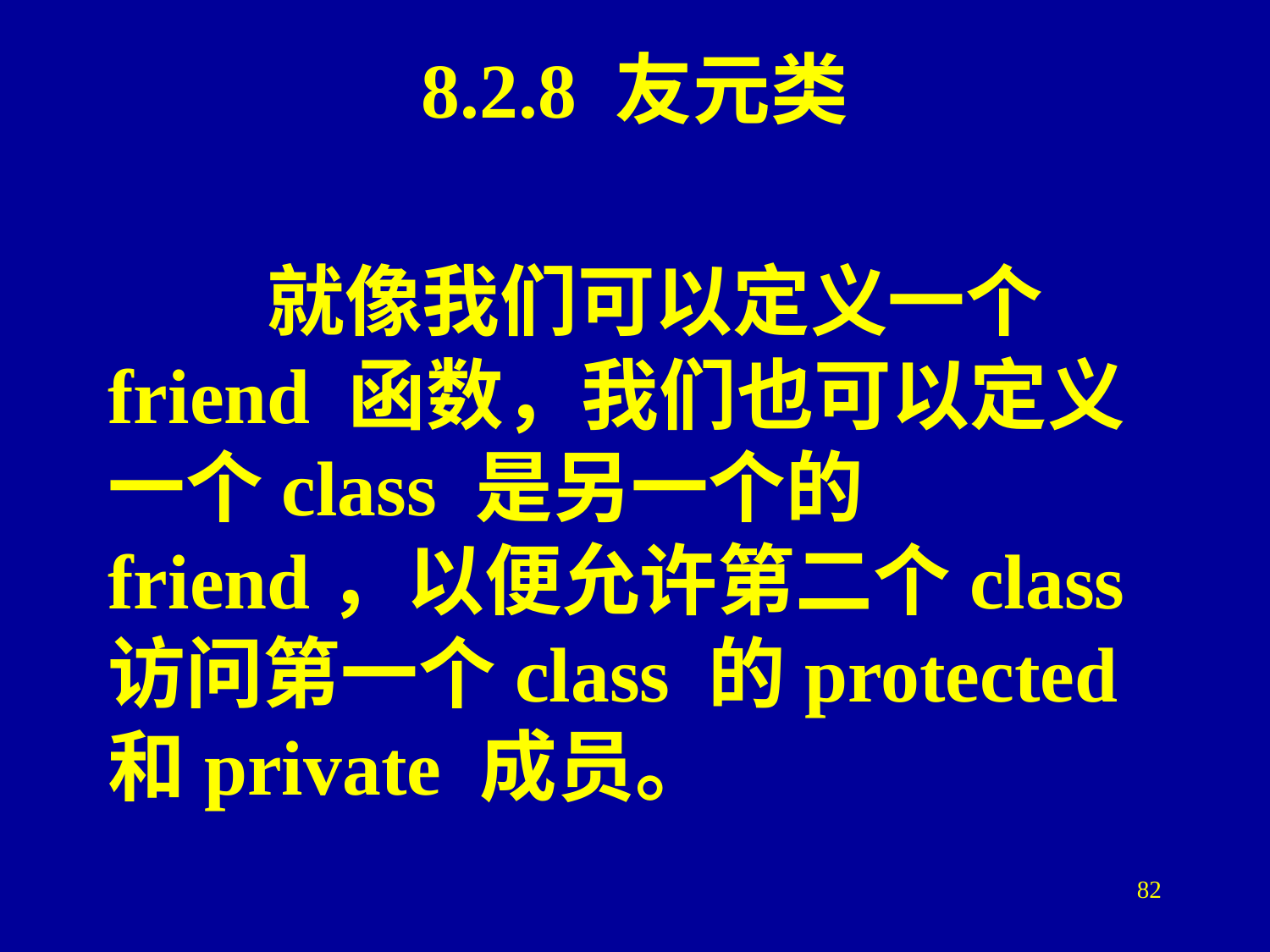

# 8.2.8 友元类
        就像我们可以定义一个friend 函数，我们也可以定义一个class 是另一个的friend，以便允许第二个class 访问第一个class 的protected 和private 成员。
82